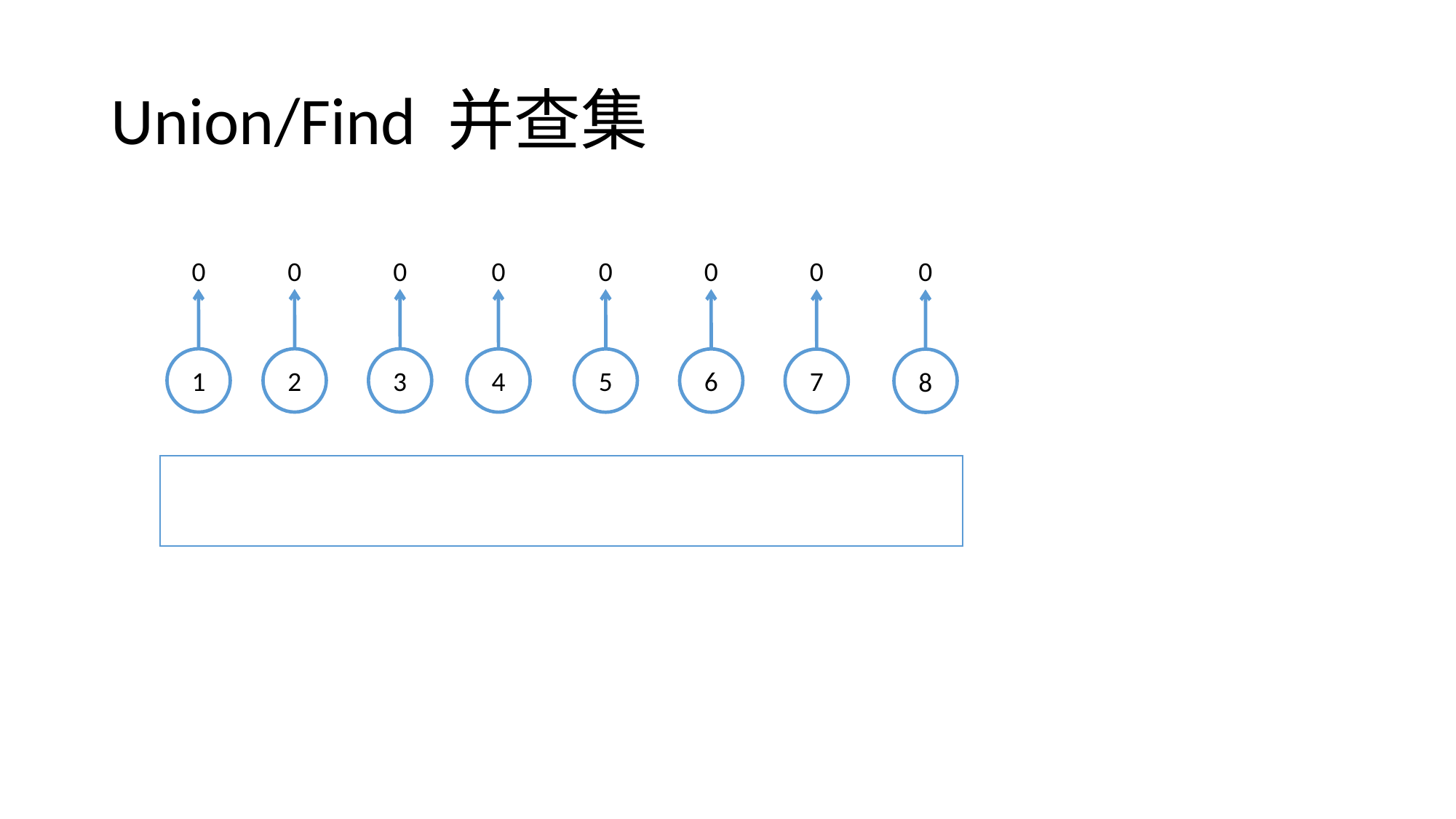

# Union/Find 并查集
0
1
0
2
0
3
0
4
0
5
0
6
0
7
0
8